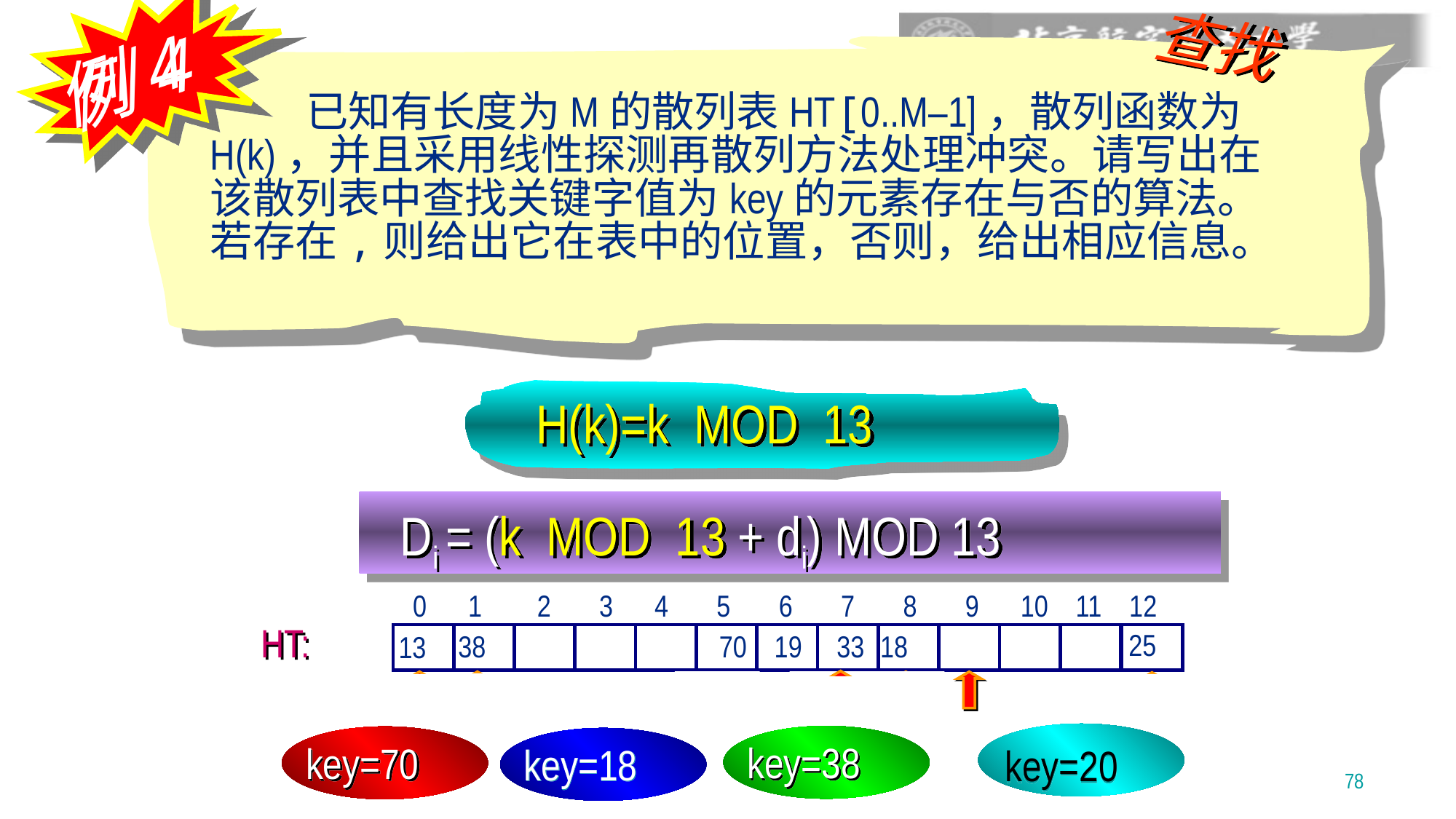

例4
查找

         已知有长度为M的散列表HT[0..M–1]，散列函数为H(k)，并且采用线性探测再散列方法处理冲突。请写出在该散列表中查找关键字值为key的元素存在与否的算法。若存在,则给出它在表中的位置，否则，给出相应信息。

H(k)=k  MOD  13

 Di = (k  MOD  13 + di) MOD 13
 0      1        2       3      4       5       6       7       8       9      10    11    12
HT:
25
38
   70    19     33
18
13

key=18

key=20

key=38

key=70
78